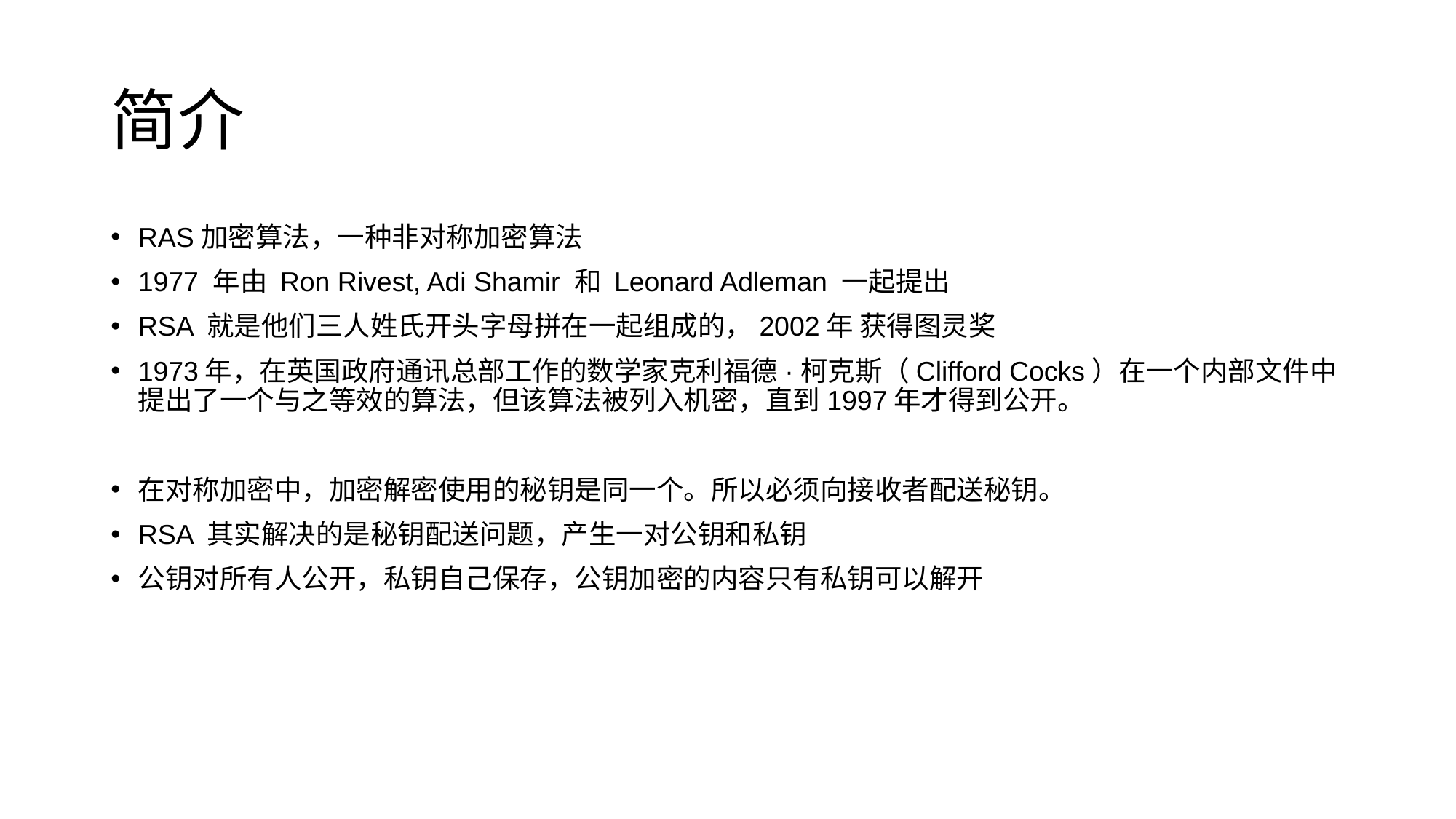

# 简介
RAS加密算法，一种非对称加密算法
1977 年由 Ron Rivest, Adi Shamir 和 Leonard Adleman 一起提出
RSA 就是他们三人姓氏开头字母拼在一起组成的，2002年 获得图灵奖
1973年，在英国政府通讯总部工作的数学家克利福德·柯克斯（Clifford Cocks）在一个内部文件中提出了一个与之等效的算法，但该算法被列入机密，直到1997年才得到公开。

在对称加密中，加密解密使用的秘钥是同一个。所以必须向接收者配送秘钥。
RSA 其实解决的是秘钥配送问题，产生一对公钥和私钥
公钥对所有人公开，私钥自己保存，公钥加密的内容只有私钥可以解开